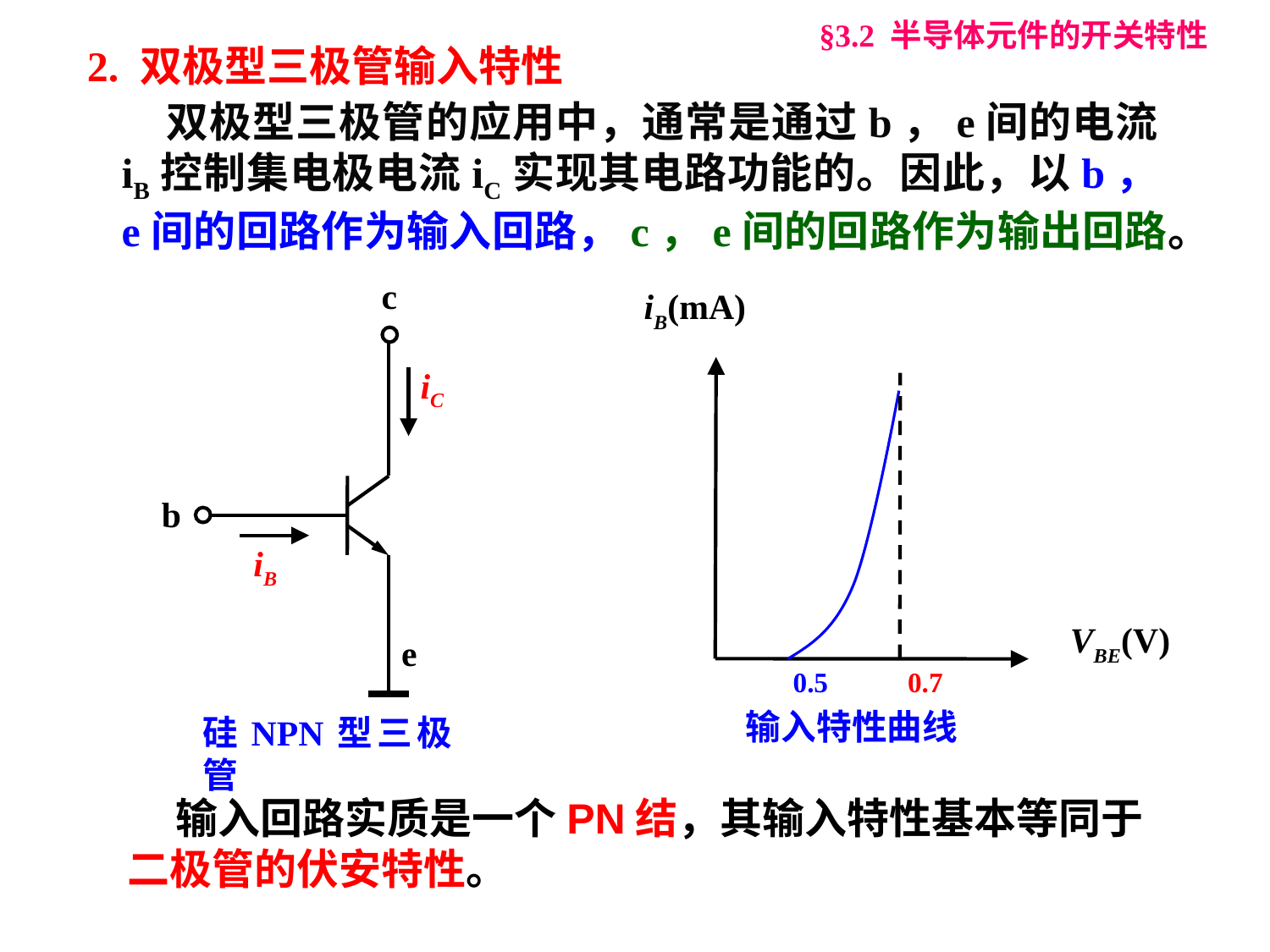

§3.2 半导体元件的开关特性
2. 双极型三极管输入特性
    双极型三极管的应用中，通常是通过b，e间的电流iB控制集电极电流iC实现其电路功能的。因此，以b，e间的回路作为输入回路，c，e间的回路作为输出回路。
c

iC
b

iB
e
硅NPN型三极管
iB(mA)

VBE(V)
0.5
0.7
输入特性曲线
    输入回路实质是一个PN结，其输入特性基本等同于二极管的伏安特性。